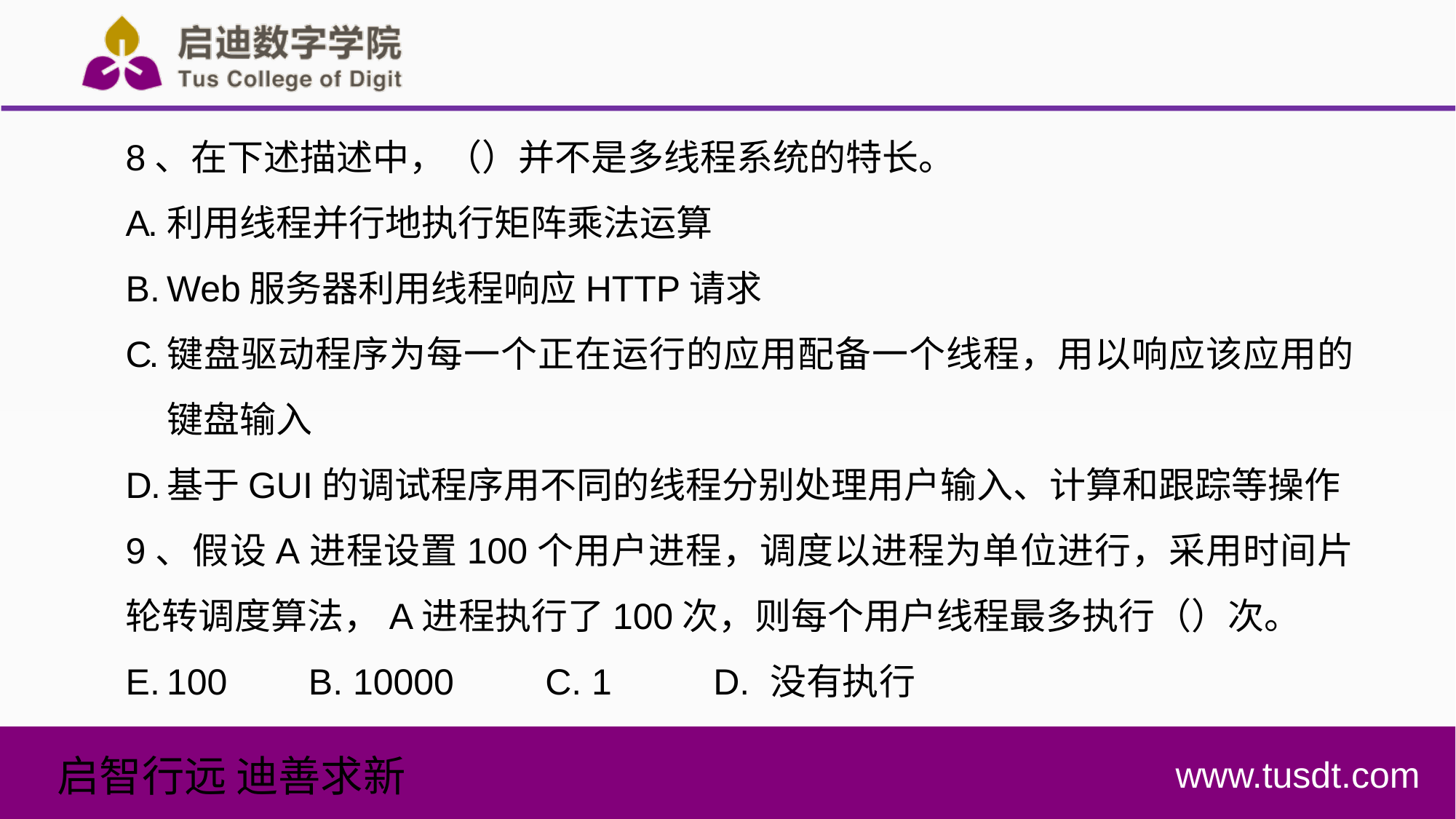

8、在下述描述中，（）并不是多线程系统的特长。
利用线程并行地执行矩阵乘法运算
Web服务器利用线程响应HTTP请求
键盘驱动程序为每一个正在运行的应用配备一个线程，用以响应该应用的键盘输入
基于GUI的调试程序用不同的线程分别处理用户输入、计算和跟踪等操作
9、假设A进程设置100个用户进程，调度以进程为单位进行，采用时间片轮转调度算法，A进程执行了100次，则每个用户线程最多执行（）次。
100        B. 10000         C. 1          D. 没有执行